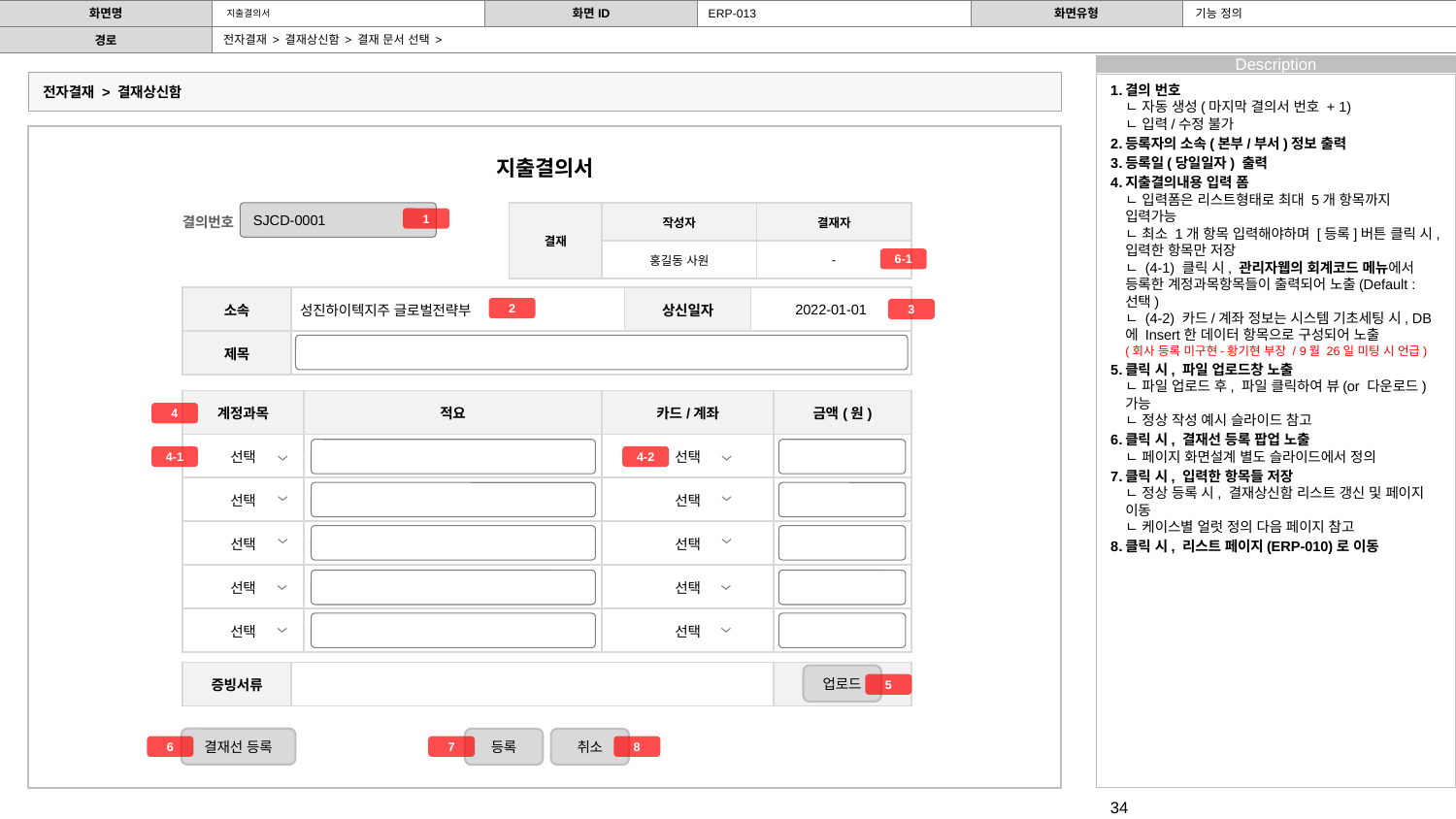

ERP-013
기능 정의
# 지출결의서
전자결재 > 결재상신함 > 결재 문서 선택 >
전자결재 > 결재상신함

결의 번호
ㄴ 자동 생성(마지막 결의서 번호 + 1)
ㄴ 입력/수정 불가
등록자의 소속(본부/부서)정보 출력
등록일(당일일자) 출력
지출결의내용 입력 폼
ㄴ 입력폼은 리스트형태로 최대 5개 항목까지 입력가능
ㄴ 최소 1개 항목 입력해야하며 [등록]버튼 클릭 시, 입력한 항목만 저장
ㄴ (4-1) 클릭 시, 관리자웹의 회계코드 메뉴에서 등록한 계정과목항목들이 출력되어 노출(Default : 선택)
ㄴ (4-2) 카드/계좌 정보는 시스템 기초세팅 시, DB에 Insert한 데이터 항목으로 구성되어 노출
(회사 등록 미구현-황기현 부장 / 9월 26일 미팅 시 언급)
클릭 시, 파일 업로드창 노출
ㄴ 파일 업로드 후, 파일 클릭하여 뷰(or 다운로드) 가능
ㄴ 정상 작성 예시 슬라이드 참고
클릭 시, 결재선 등록 팝업 노출
ㄴ 페이지 화면설계 별도 슬라이드에서 정의
클릭 시, 입력한 항목들 저장
ㄴ 정상 등록 시, 결재상신함 리스트 갱신 및 페이지 이동
ㄴ 케이스별 얼럿 정의 다음 페이지 참고
클릭 시, 리스트 페이지(ERP-010)로 이동

지출결의서
SJCD-0001
| 결재 | 작성자 | 결재자 |
| --- | --- | --- |
|  | 홍길동 사원 | - |
1
결의번호
6-1
| 소속 | 성진하이텍지주 글로벌전략부 | 상신일자 | 2022-01-01 |
| --- | --- | --- | --- |
| 제목 |  |  |  |
2
3

| 계정과목 | 적요 | 카드/계좌 | 금액(원) |
| --- | --- | --- | --- |
| 선택 |  | 선택 |  |
| 선택 |  | 선택 |  |
| 선택 |  | 선택 |  |
| 선택 |  | 선택 |  |
| 선택 |  | 선택 |  |
4

4-1
4-2

| 증빙서류 |  |  |
| --- | --- | --- |
업로드
5
결재선 등록
등록
취소
6
7
8